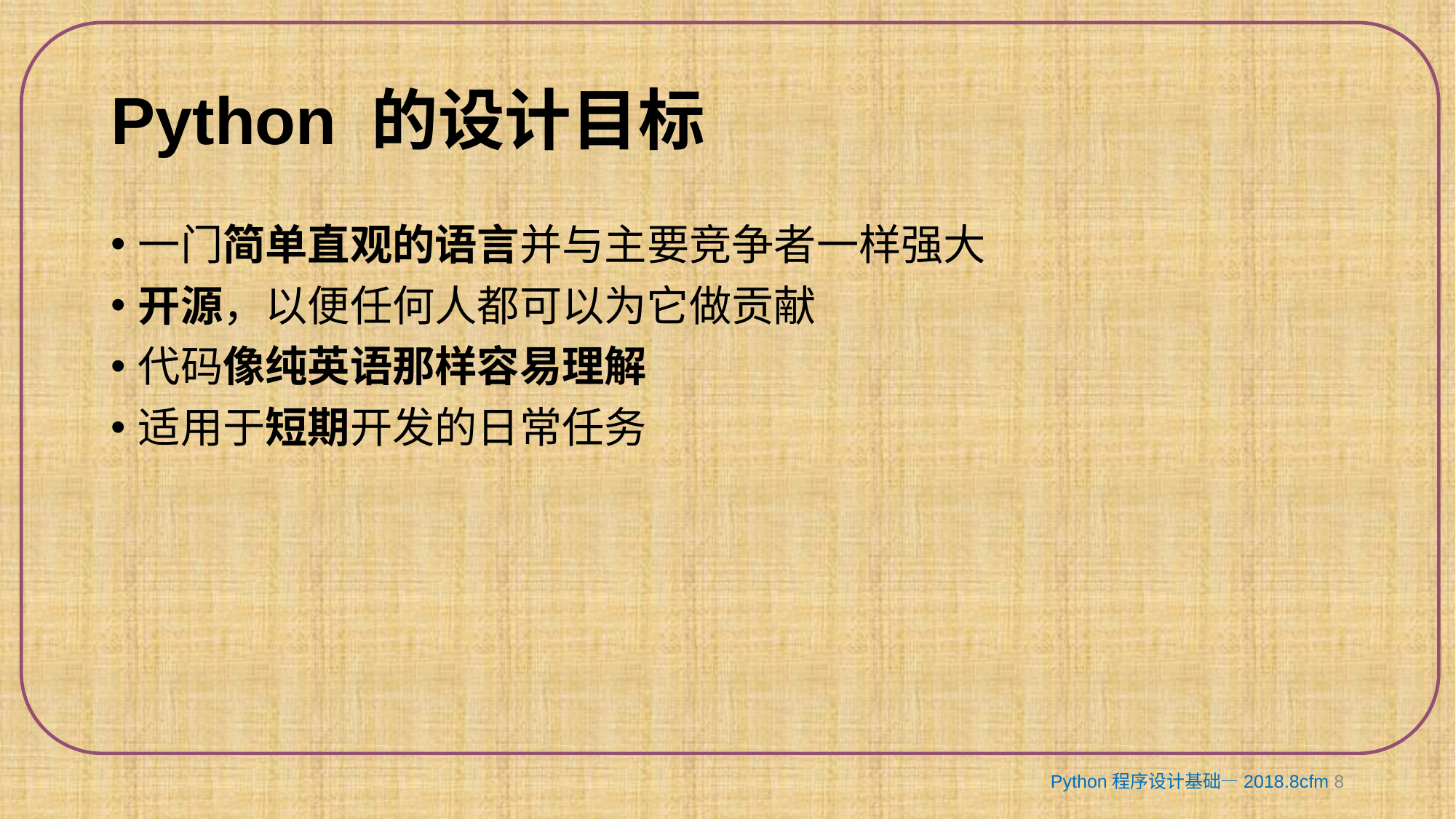

# Python 的设计目标
一门简单直观的语言并与主要竞争者一样强大
开源，以便任何人都可以为它做贡献
代码像纯英语那样容易理解
适用于短期开发的日常任务

Python程序设计基础—2018.8cfm 8